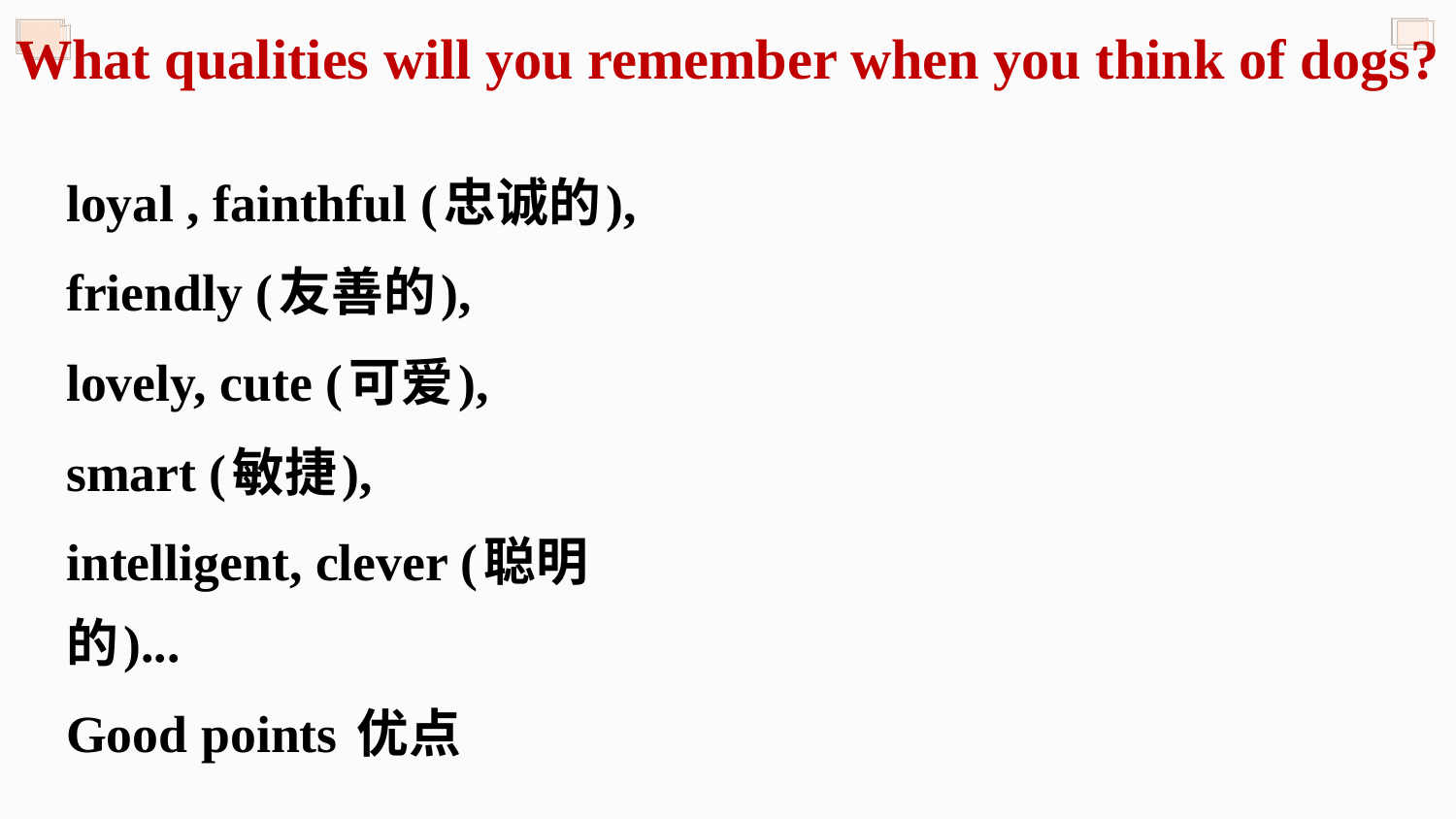

What qualities will you remember when you think of dogs?
loyal , fainthful (忠诚的),
friendly (友善的),
lovely, cute (可爱),
smart (敏捷),
intelligent, clever (聪明的)...
Good points 优点